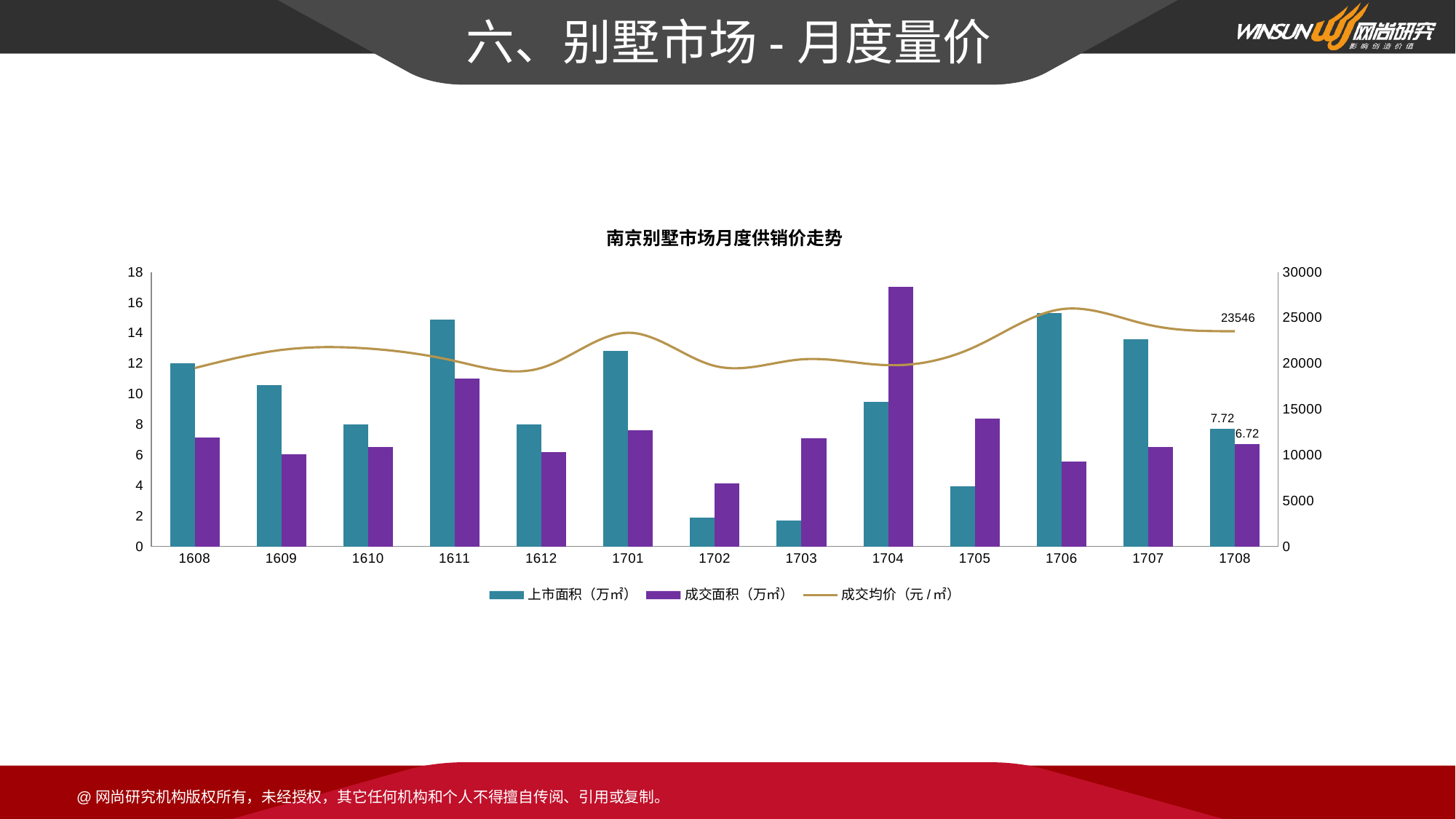

# 六、别墅市场-月度量价

### Chart: 南京别墅市场月度供销价走势

| Category | 上市面积（万㎡） | 成交面积（万㎡） | 成交均价（元/㎡） |
|---|---|---|---|
| 1608 | 12.03 | 7.15 | 19520.0 |
| 1609 | 10.57 | 6.08 | 21502.0 |
| 1610 | 8.03 | 6.55 | 21656.0 |
| 1611 | 14.91 | 11.01 | 20299.0 |
| 1612 | 8.0 | 6.2 | 19540.0 |
| 1701 | 12.83 | 7.64 | 23383.0 |
| 1702 | 1.91 | 4.16 | 19752.0 |
| 1703 | 1.73 | 7.1 | 20471.0 |
| 1704 | 9.5 | 17.05 | 19837.0 |
| 1705 | 3.98 | 8.4 | 21839.0 |
| 1706 | 15.3 | 5.57 | 25956.0 |
| 1707 | 13.62 | 6.54 | 24253.0 |
| 1708 | 7.72 | 6.72 | 23546.0 |